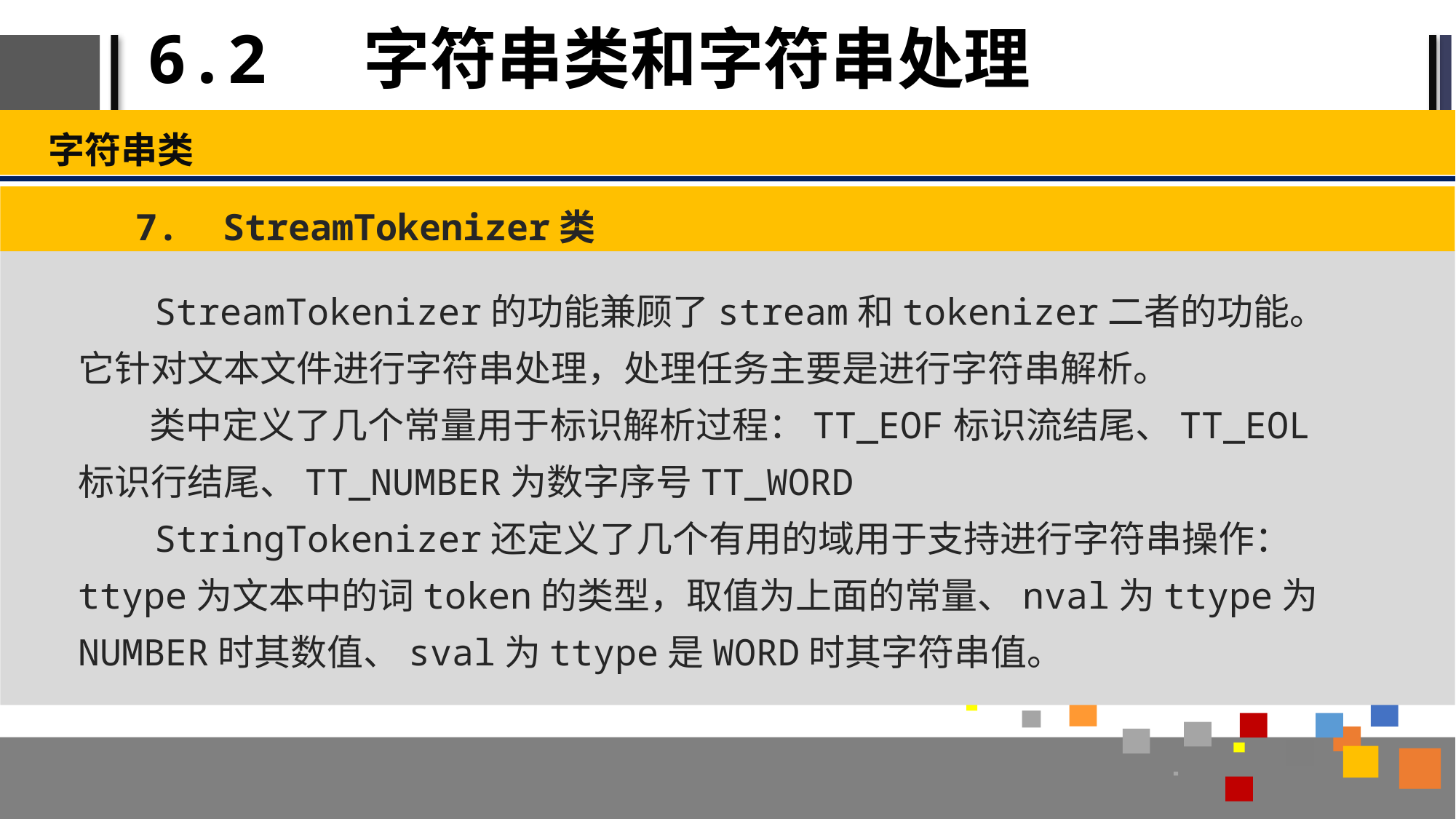

# 6.2  字符串类和字符串处理

字符串类
7.  StreamTokenizer类

 StreamTokenizer的功能兼顾了stream和tokenizer二者的功能。它针对文本文件进行字符串处理，处理任务主要是进行字符串解析。
 类中定义了几个常量用于标识解析过程：TT_EOF标识流结尾、TT_EOL标识行结尾、TT_NUMBER为数字序号TT_WORD
 StringTokenizer还定义了几个有用的域用于支持进行字符串操作：ttype为文本中的词token的类型，取值为上面的常量、nval为ttype为NUMBER时其数值、sval为ttype是WORD时其字符串值。